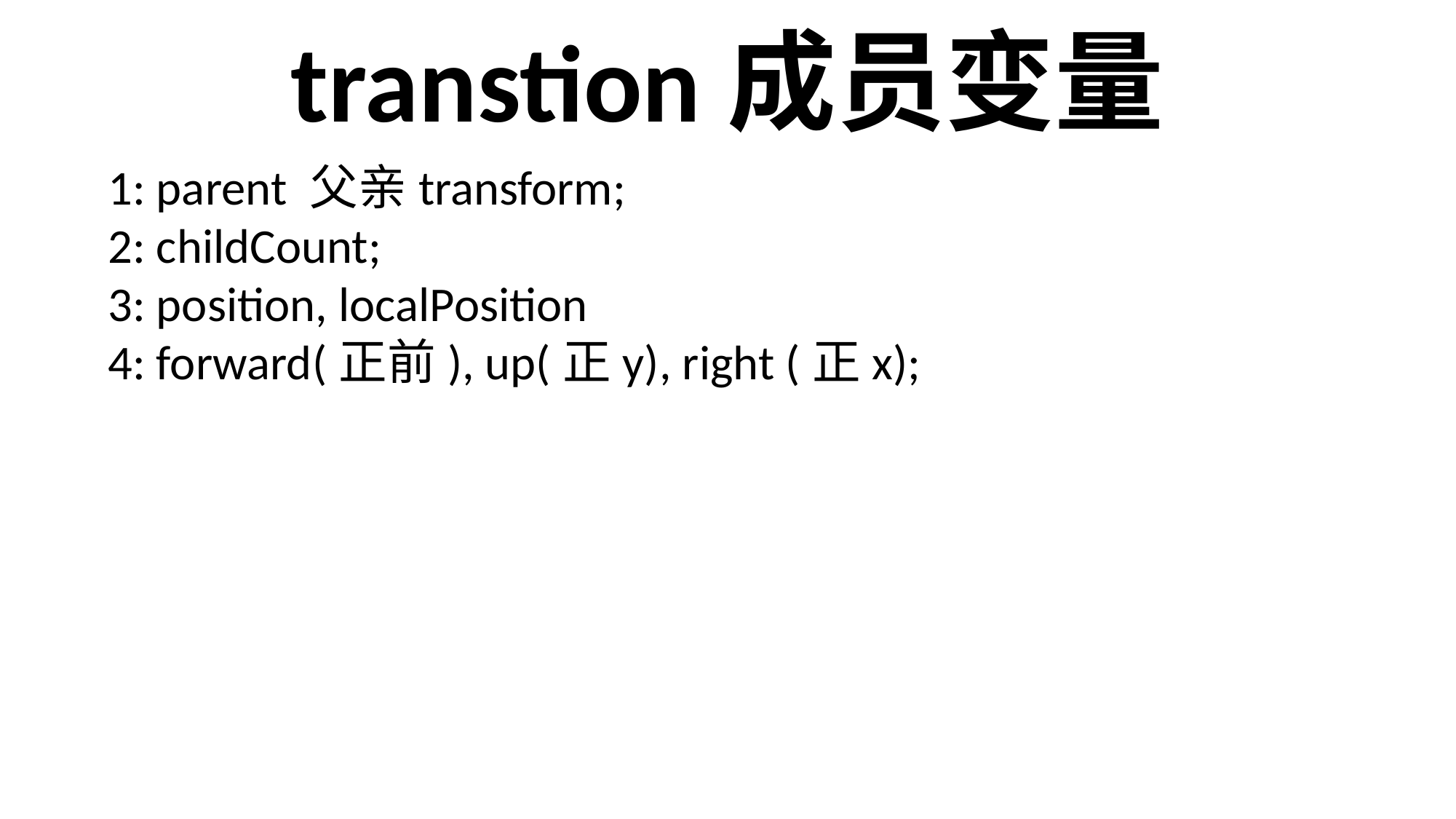

transtion成员变量
1: parent 父亲transform;
2: childCount;
3: position, localPosition
4: forward(正前), up(正y), right (正x);
4